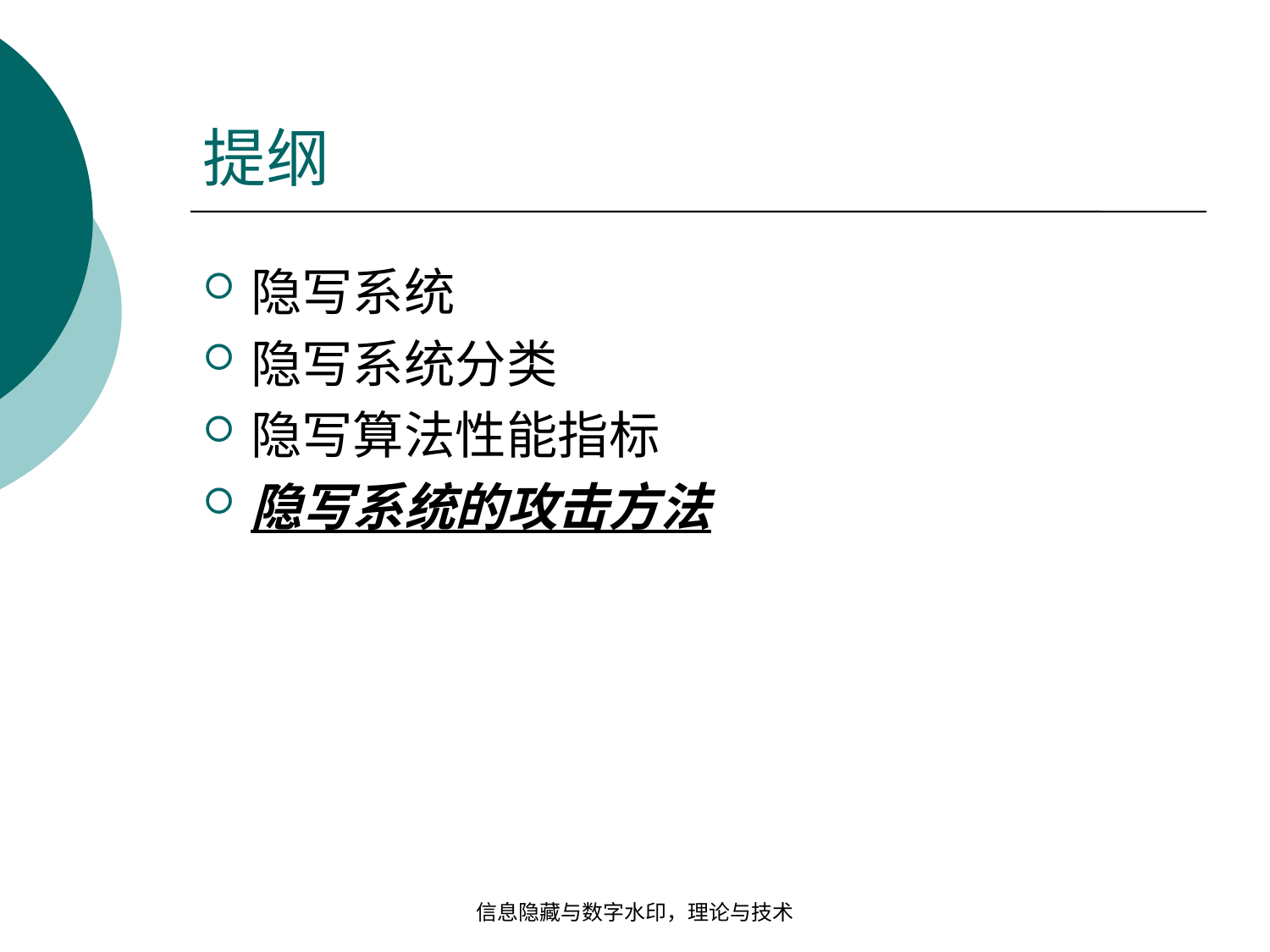

# 提纲
隐写系统
隐写系统分类
隐写算法性能指标
隐写系统的攻击方法

信息隐藏与数字水印，理论与技术
25